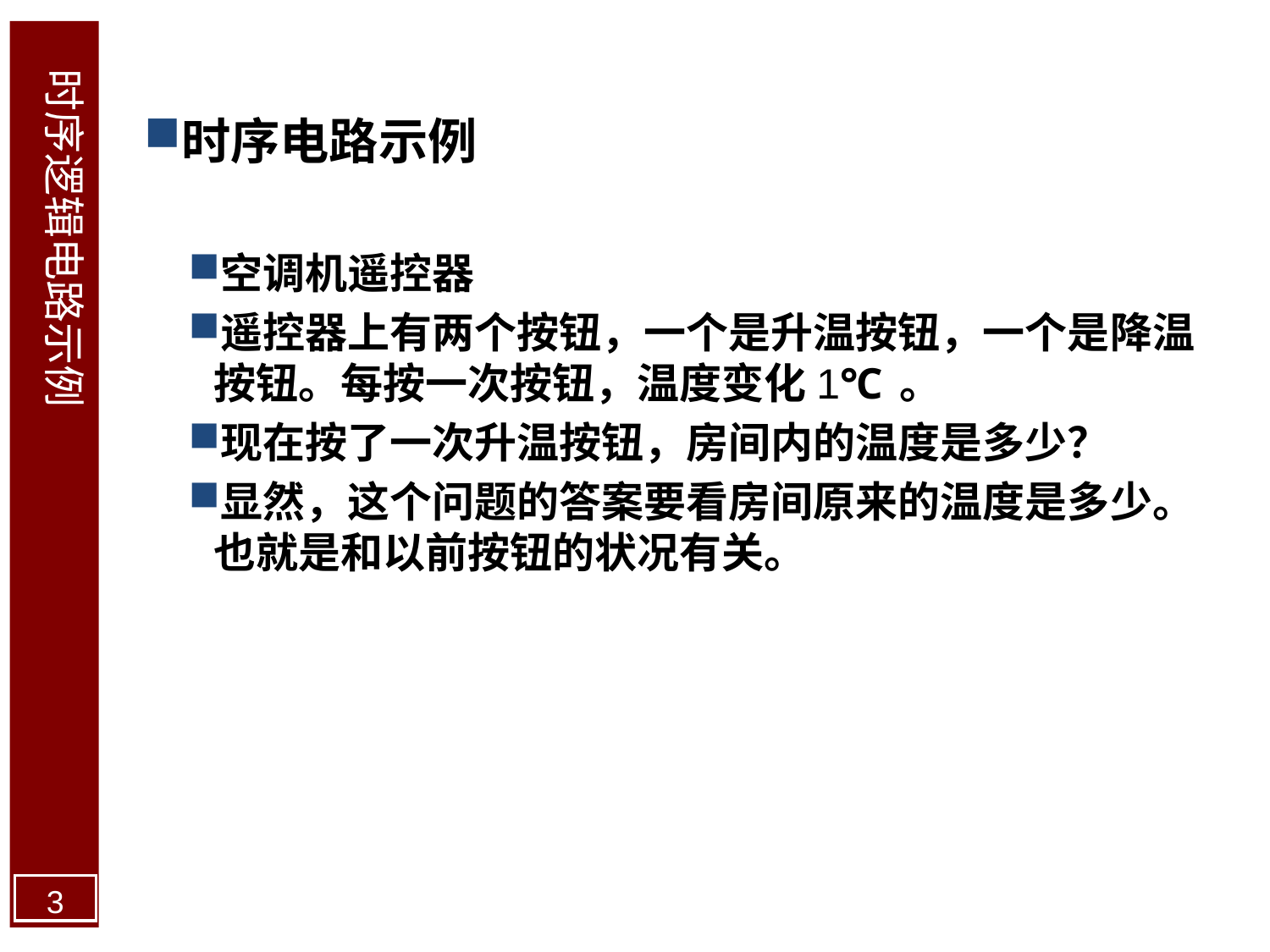

时序逻辑电路示例
时序电路示例

空调机遥控器
遥控器上有两个按钮，一个是升温按钮，一个是降温按钮。每按一次按钮，温度变化1℃。
现在按了一次升温按钮，房间内的温度是多少？
显然，这个问题的答案要看房间原来的温度是多少。也就是和以前按钮的状况有关。
3